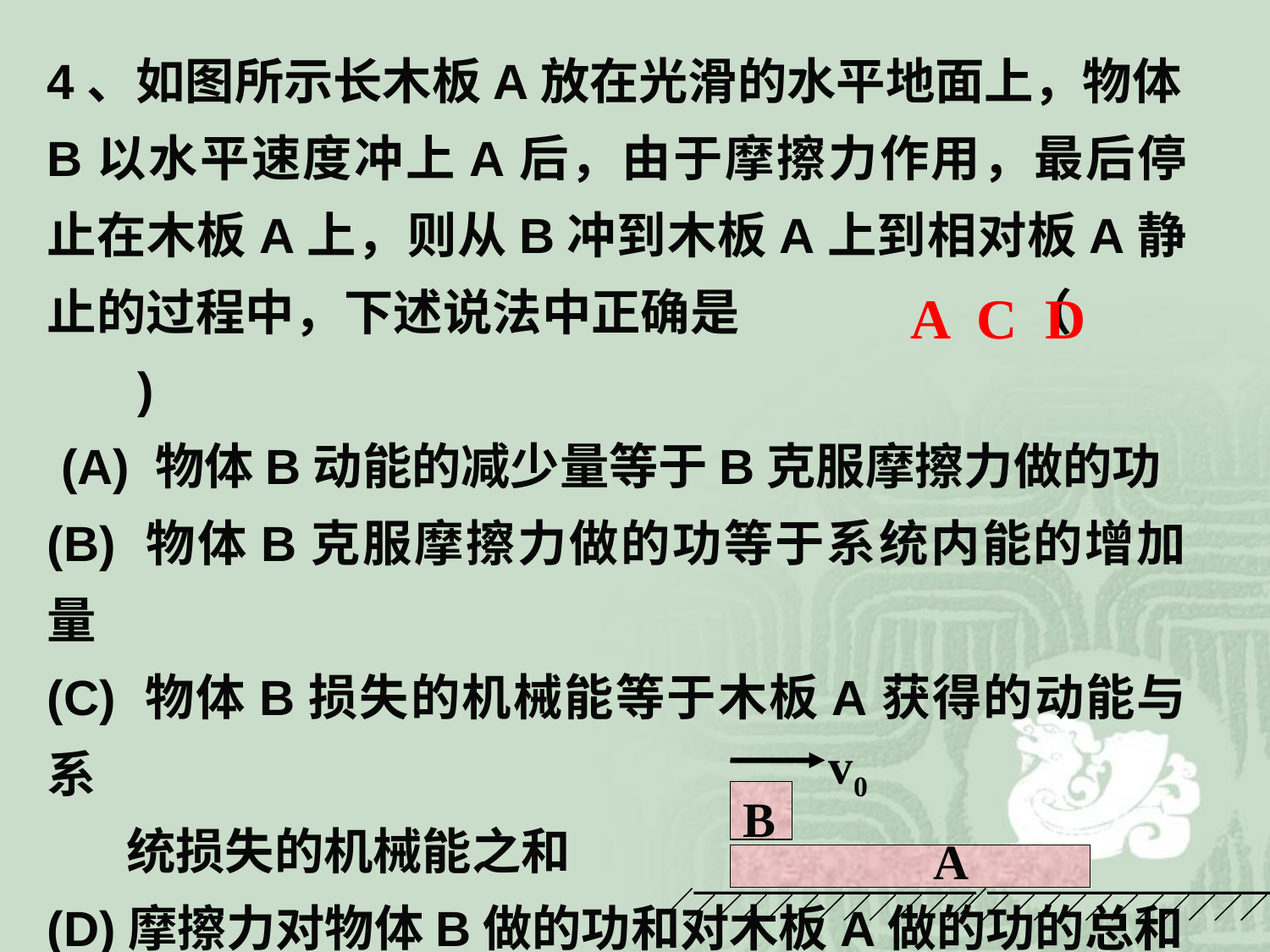

4、如图所示长木板A放在光滑的水平地面上，物体B以水平速度冲上A后，由于摩擦力作用，最后停止在木板A上，则从B冲到木板A上到相对板A静止的过程中，下述说法中正确是                         （                  )
 (A) 物体B动能的减少量等于B克服摩擦力做的功
(B) 物体B克服摩擦力做的功等于系统内能的增加量
(C) 物体B损失的机械能等于木板A获得的动能与系
      统损失的机械能之和
(D)摩擦力对物体B做的功和对木板A做的功的总和
     等于系统内能的增加量
A  C  D
v0

B
A